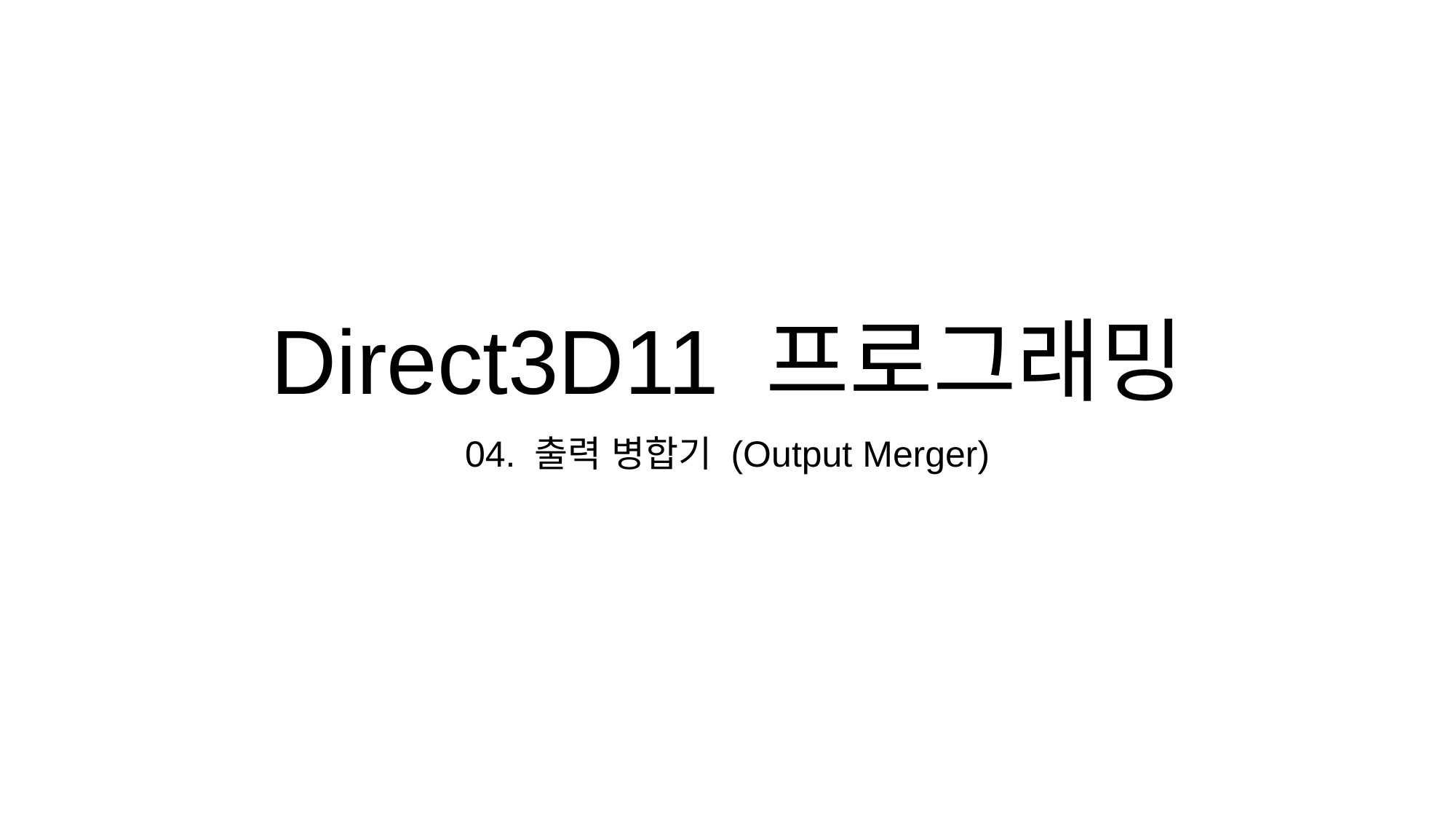

# Direct3D11 프로그래밍
04. 출력 병합기 (Output Merger)